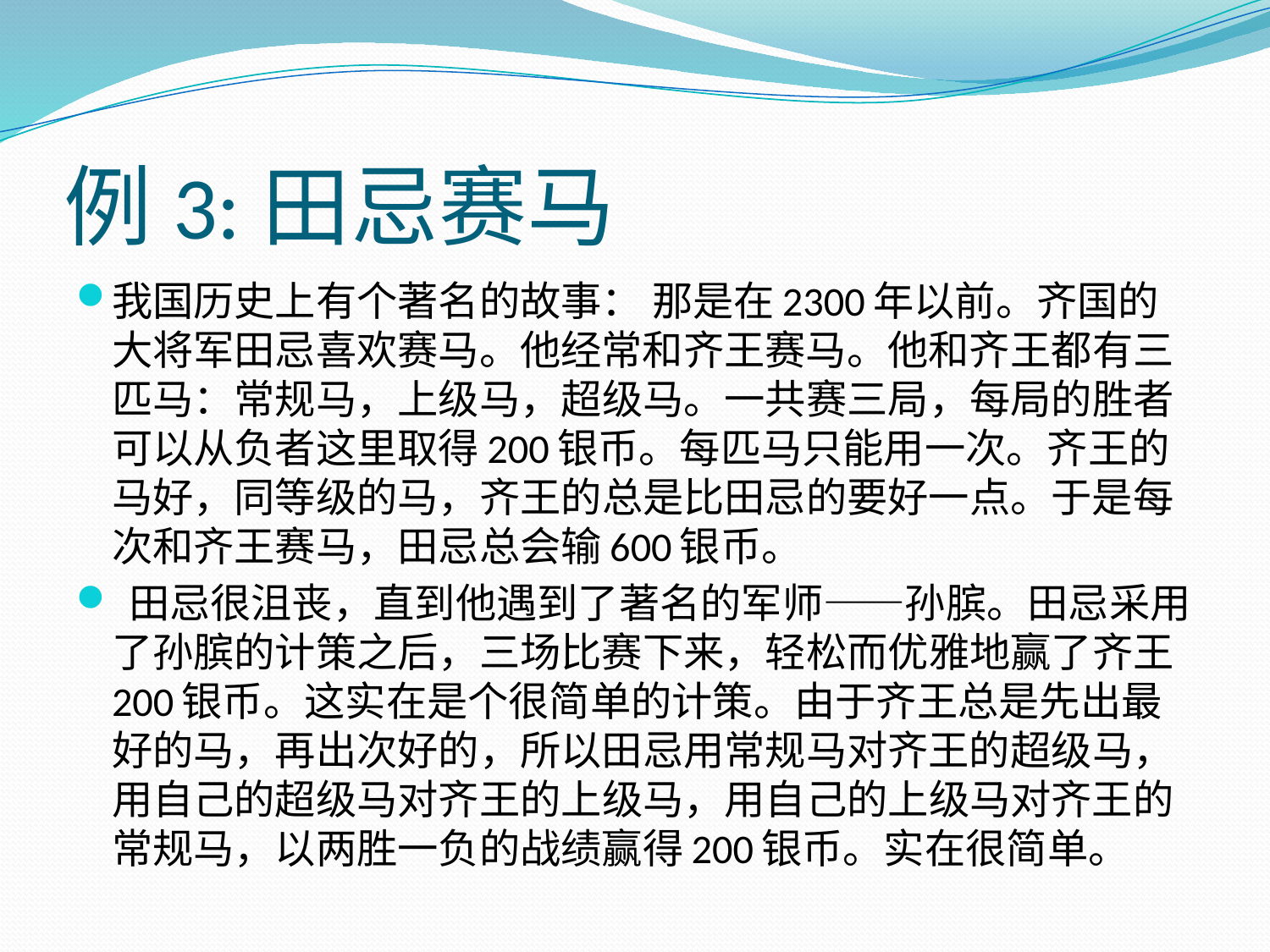

# 例3:田忌赛马
我国历史上有个著名的故事： 那是在2300年以前。齐国的大将军田忌喜欢赛马。他经常和齐王赛马。他和齐王都有三匹马：常规马，上级马，超级马。一共赛三局，每局的胜者可以从负者这里取得200银币。每匹马只能用一次。齐王的马好，同等级的马，齐王的总是比田忌的要好一点。于是每次和齐王赛马，田忌总会输600银币。
 田忌很沮丧，直到他遇到了著名的军师――孙膑。田忌采用了孙膑的计策之后，三场比赛下来，轻松而优雅地赢了齐王200银币。这实在是个很简单的计策。由于齐王总是先出最好的马，再出次好的，所以田忌用常规马对齐王的超级马，用自己的超级马对齐王的上级马，用自己的上级马对齐王的常规马，以两胜一负的战绩赢得200银币。实在很简单。